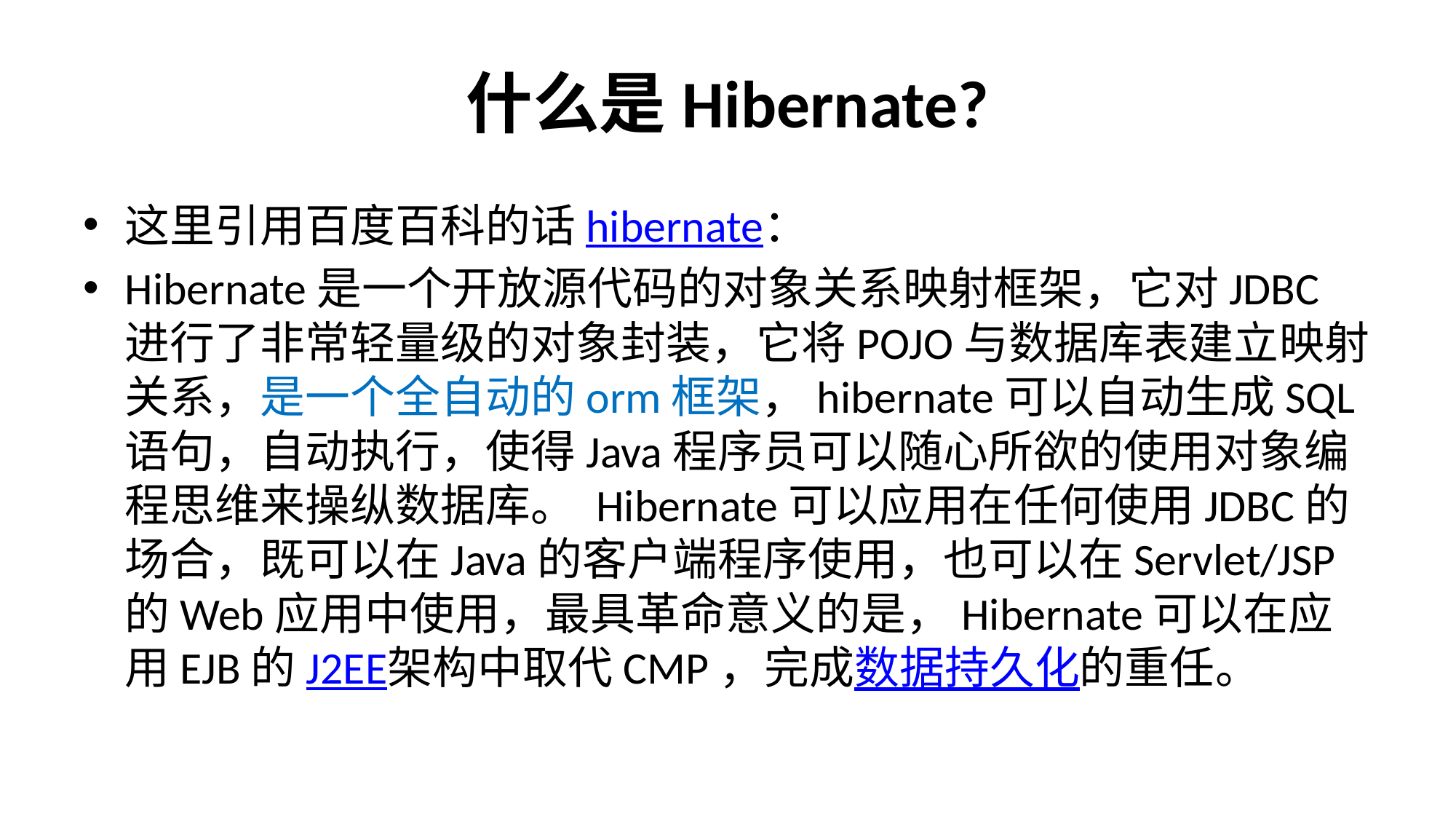

# 什么是Hibernate?
这里引用百度百科的话hibernate：
Hibernate是一个开放源代码的对象关系映射框架，它对JDBC进行了非常轻量级的对象封装，它将POJO与数据库表建立映射关系，是一个全自动的orm框架，hibernate可以自动生成SQL语句，自动执行，使得Java程序员可以随心所欲的使用对象编程思维来操纵数据库。 Hibernate可以应用在任何使用JDBC的场合，既可以在Java的客户端程序使用，也可以在Servlet/JSP的Web应用中使用，最具革命意义的是，Hibernate可以在应用EJB的J2EE架构中取代CMP，完成数据持久化的重任。